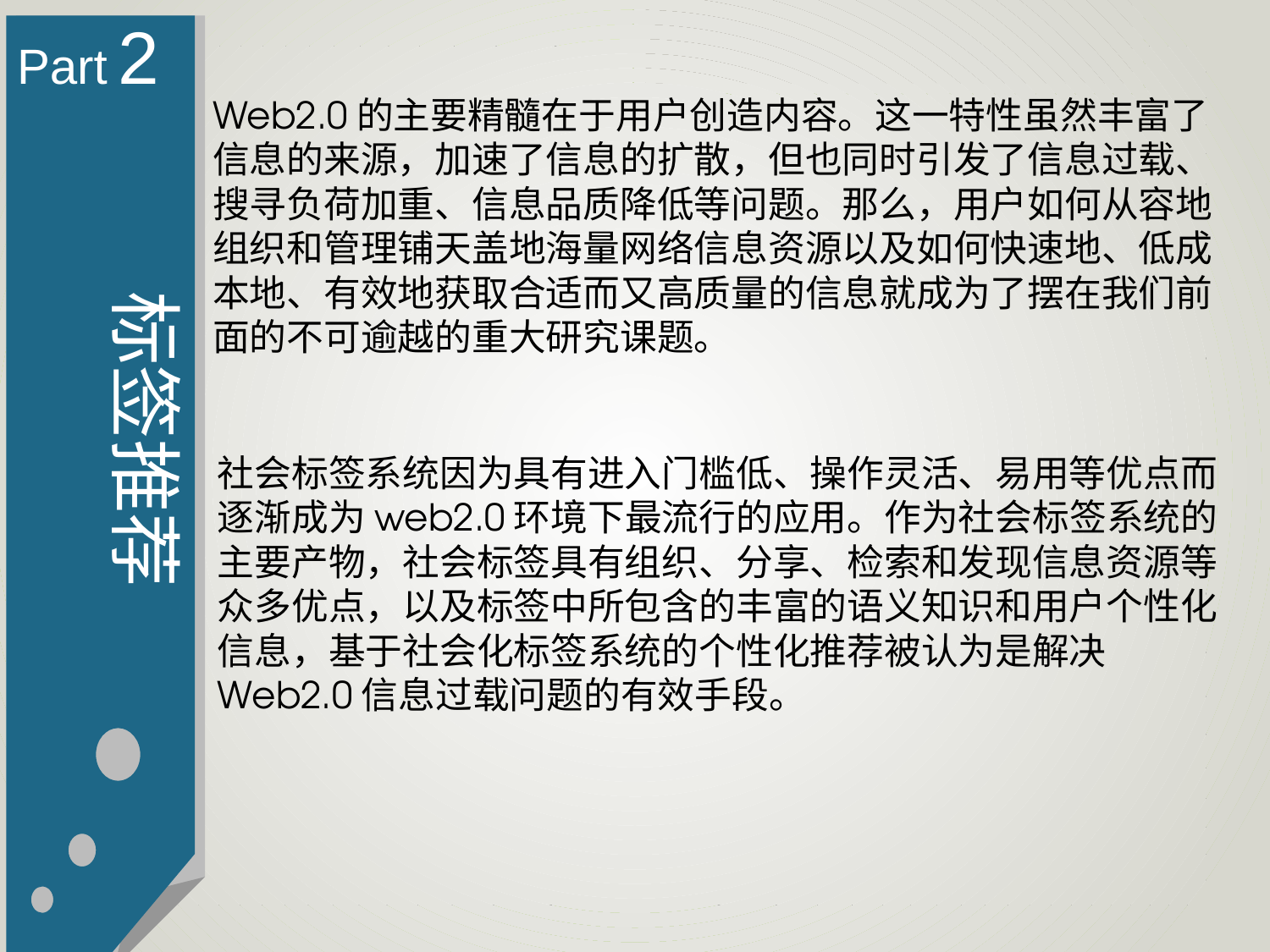

Part 2

标签推荐
Web2.0的主要精髓在于用户创造内容。这一特性虽然丰富了信息的来源，加速了信息的扩散，但也同时引发了信息过载、搜寻负荷加重、信息品质降低等问题。那么，用户如何从容地组织和管理铺天盖地海量网络信息资源以及如何快速地、低成本地、有效地获取合适而又高质量的信息就成为了摆在我们前面的不可逾越的重大研究课题。
社会标签系统因为具有进入门槛低、操作灵活、易用等优点而逐渐成为web2.0环境下最流行的应用。作为社会标签系统的主要产物，社会标签具有组织、分享、检索和发现信息资源等众多优点，以及标签中所包含的丰富的语义知识和用户个性化信息，基于社会化标签系统的个性化推荐被认为是解决Web2.0信息过载问题的有效手段。